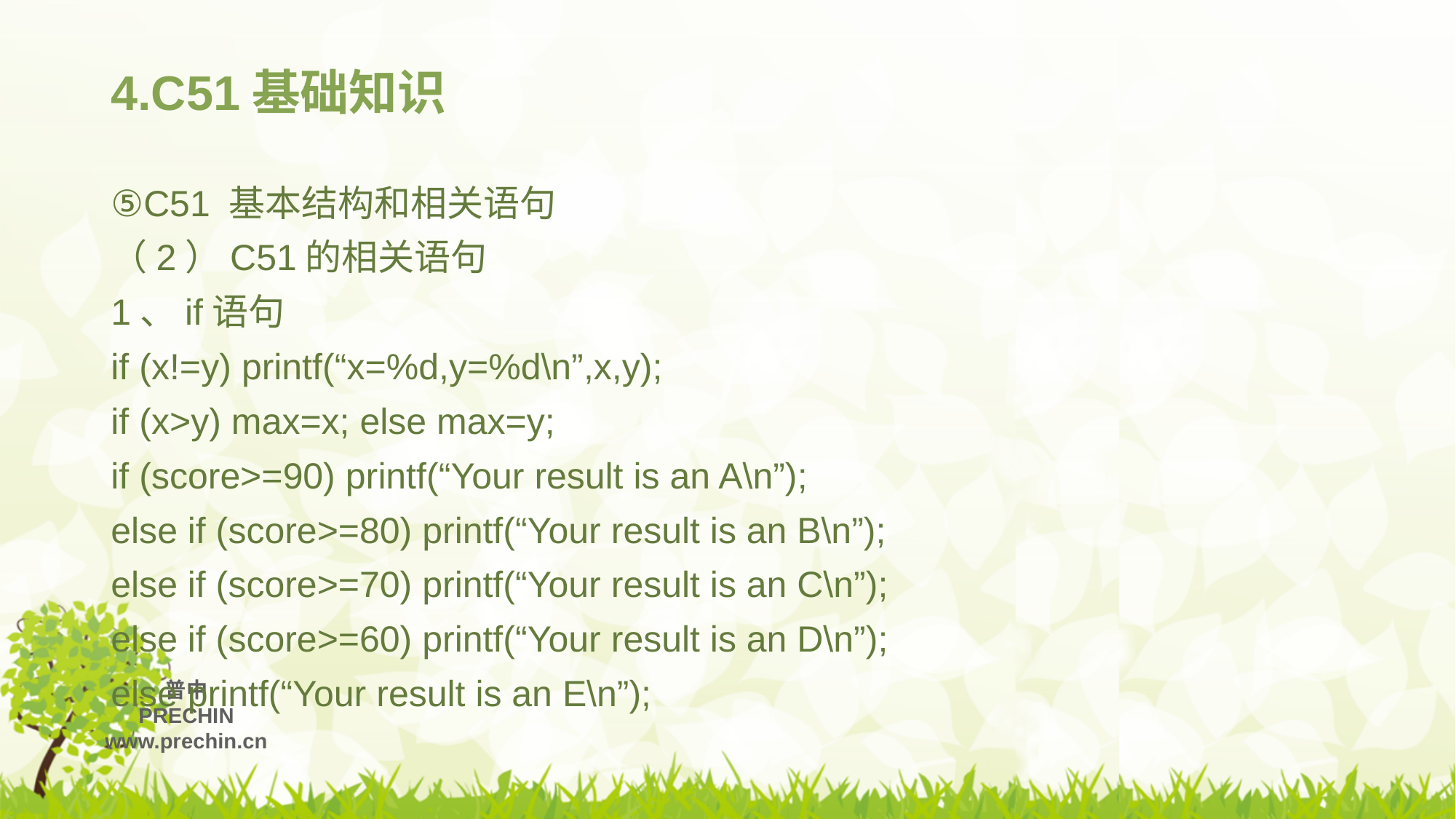

# 4.C51基础知识
⑤C51 基本结构和相关语句
（2）C51的相关语句
1、if语句
if (x!=y) printf(“x=%d,y=%d\n”,x,y);
if (x>y) max=x; else max=y;
if (score>=90) printf(“Your result is an A\n”);
else if (score>=80) printf(“Your result is an B\n”);
else if (score>=70) printf(“Your result is an C\n”);
else if (score>=60) printf(“Your result is an D\n”);
else printf(“Your result is an E\n”);